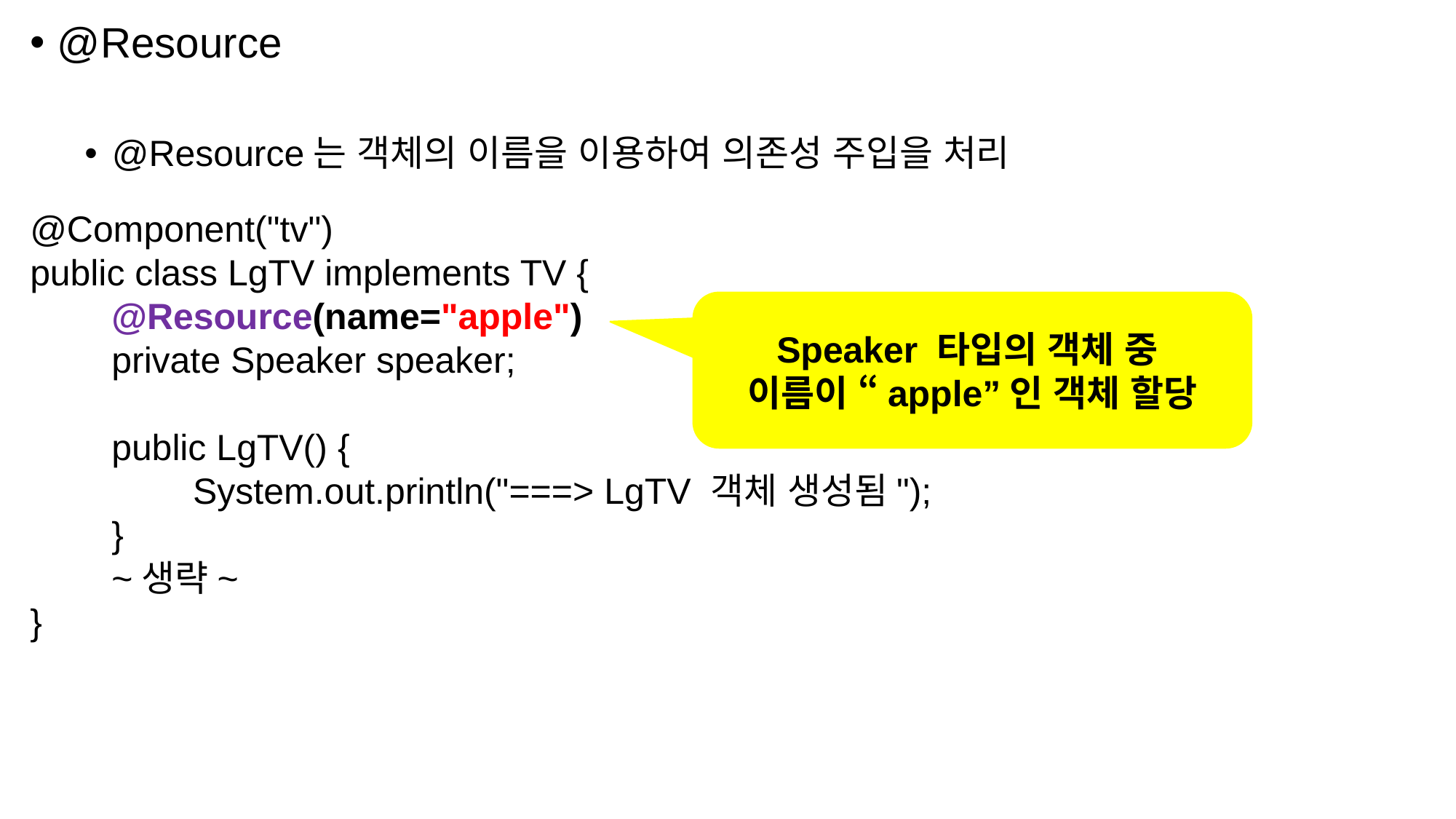

@Resource

@Resource는 객체의 이름을 이용하여 의존성 주입을 처리
@Component("tv")
public class LgTV implements TV {
        @Resource(name="apple")
        private Speaker speaker;

        public LgTV() {
                System.out.println("===> LgTV 객체 생성됨");
        }
        ~생략~
}
Speaker 타입의 객체 중
이름이 “apple”인 객체 할당